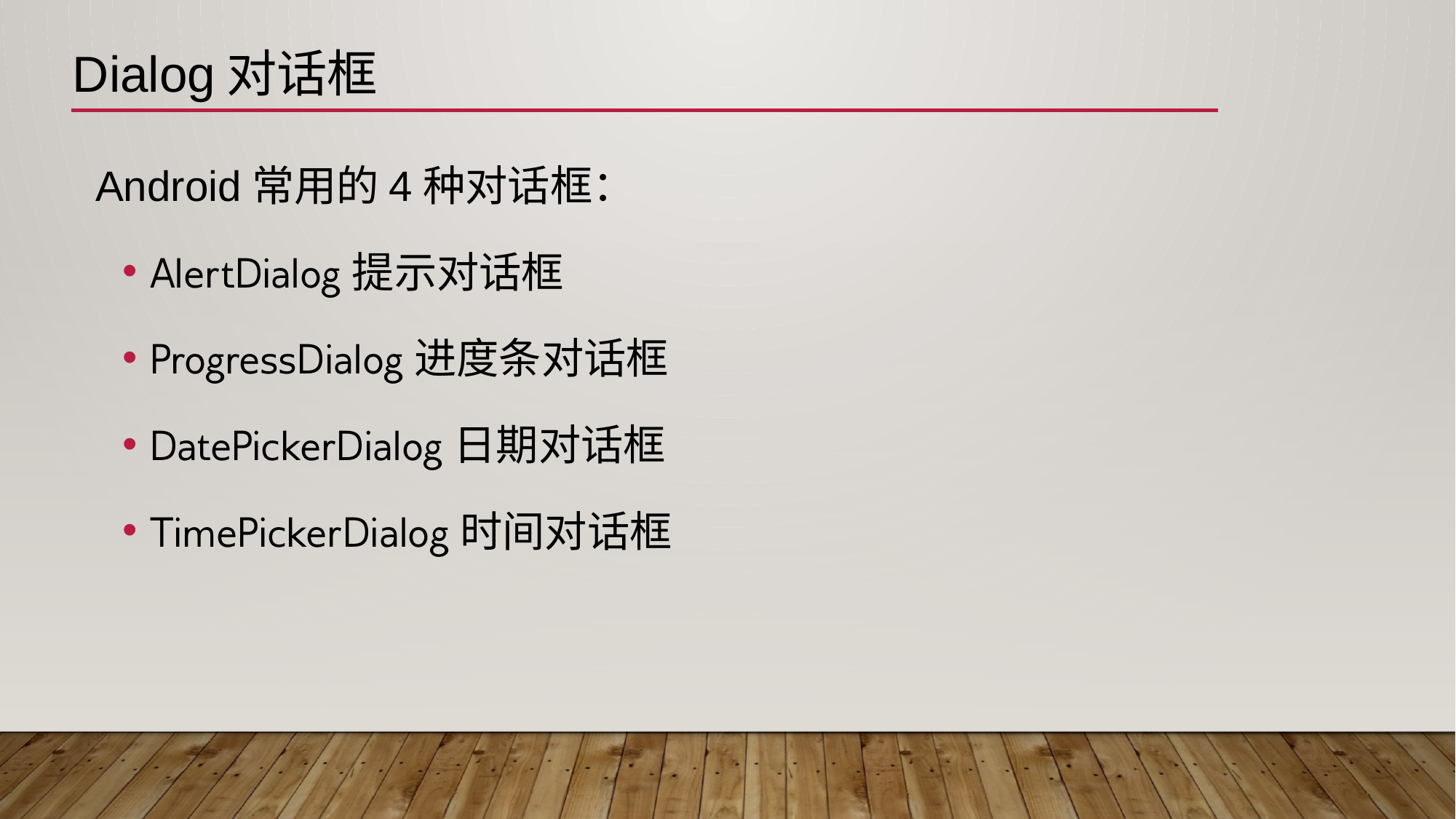

# Dialog对话框
Android常用的4种对话框：
AlertDialog提示对话框
ProgressDialog进度条对话框
DatePickerDialog日期对话框
TimePickerDialog时间对话框